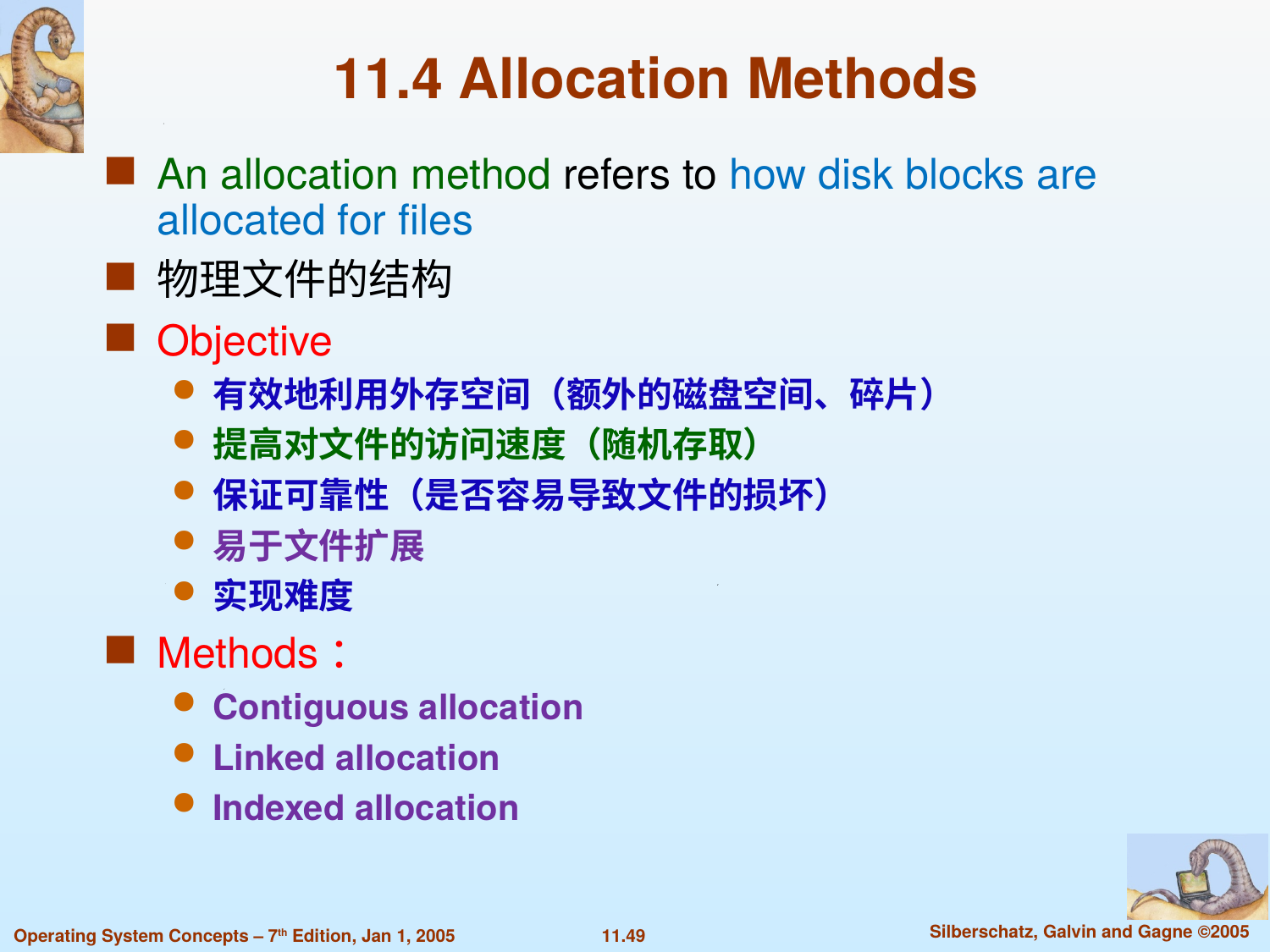

11.4 Allocation Methods
An allocation method refers to how disk blocks are allocated for files
物理文件的结构
Objective
有效地利用外存空间（额外的磁盘空间、碎片）
提高对文件的访问速度（随机存取）
保证可靠性（是否容易导致文件的损坏）
易于文件扩展
实现难度
Methods：
Contiguous allocation
Linked allocation
Indexed allocation